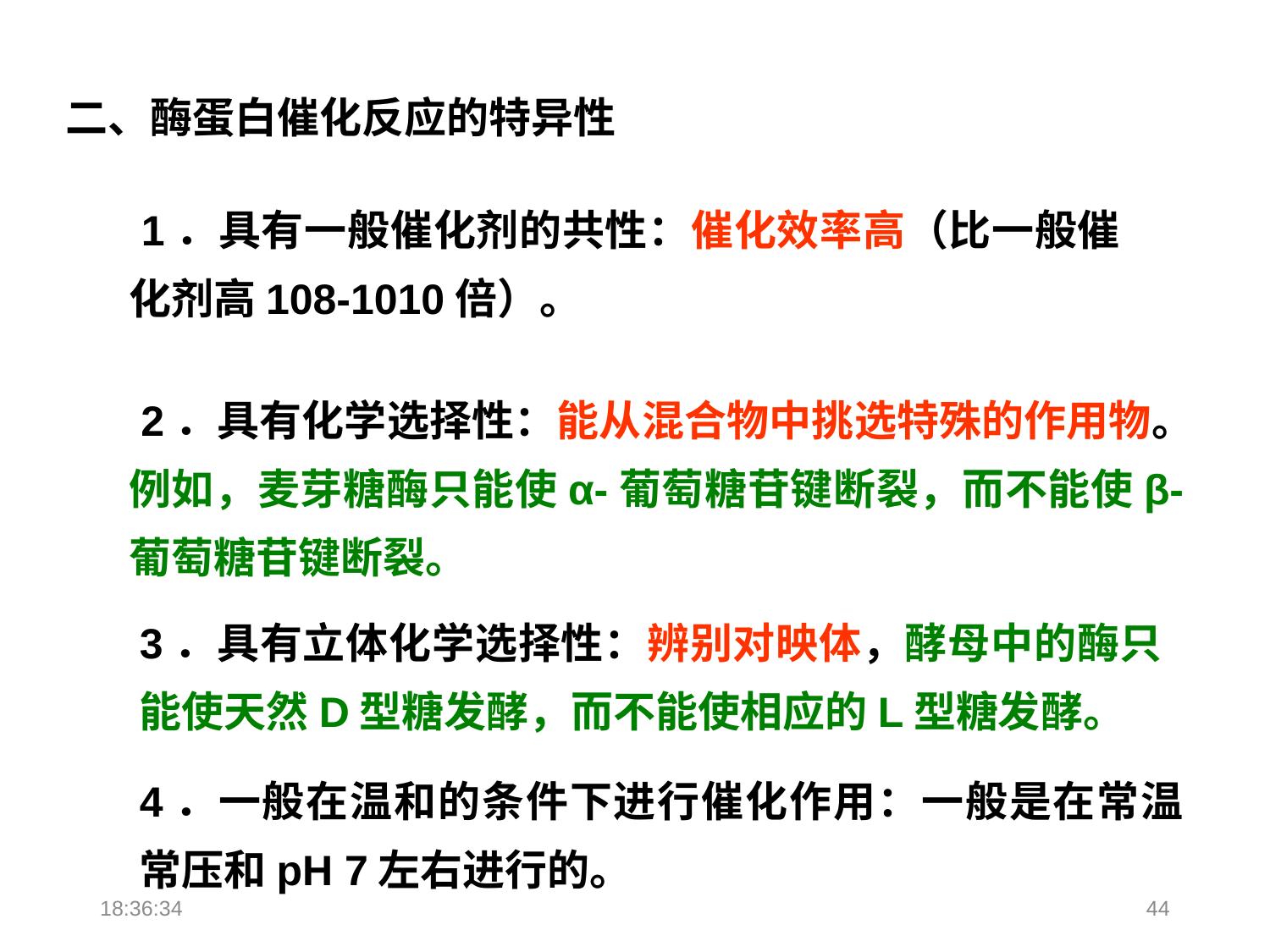

二、酶蛋白催化反应的特异性
 1．具有一般催化剂的共性：催化效率高（比一般催化剂高108-1010倍）。
 2．具有化学选择性：能从混合物中挑选特殊的作用物。例如，麦芽糖酶只能使α-葡萄糖苷键断裂，而不能使β-葡萄糖苷键断裂。
3．具有立体化学选择性：辨别对映体，酵母中的酶只能使天然D型糖发酵，而不能使相应的L型糖发酵。
4．一般在温和的条件下进行催化作用：一般是在常温常压和pH 7左右进行的。
18:36:34
44